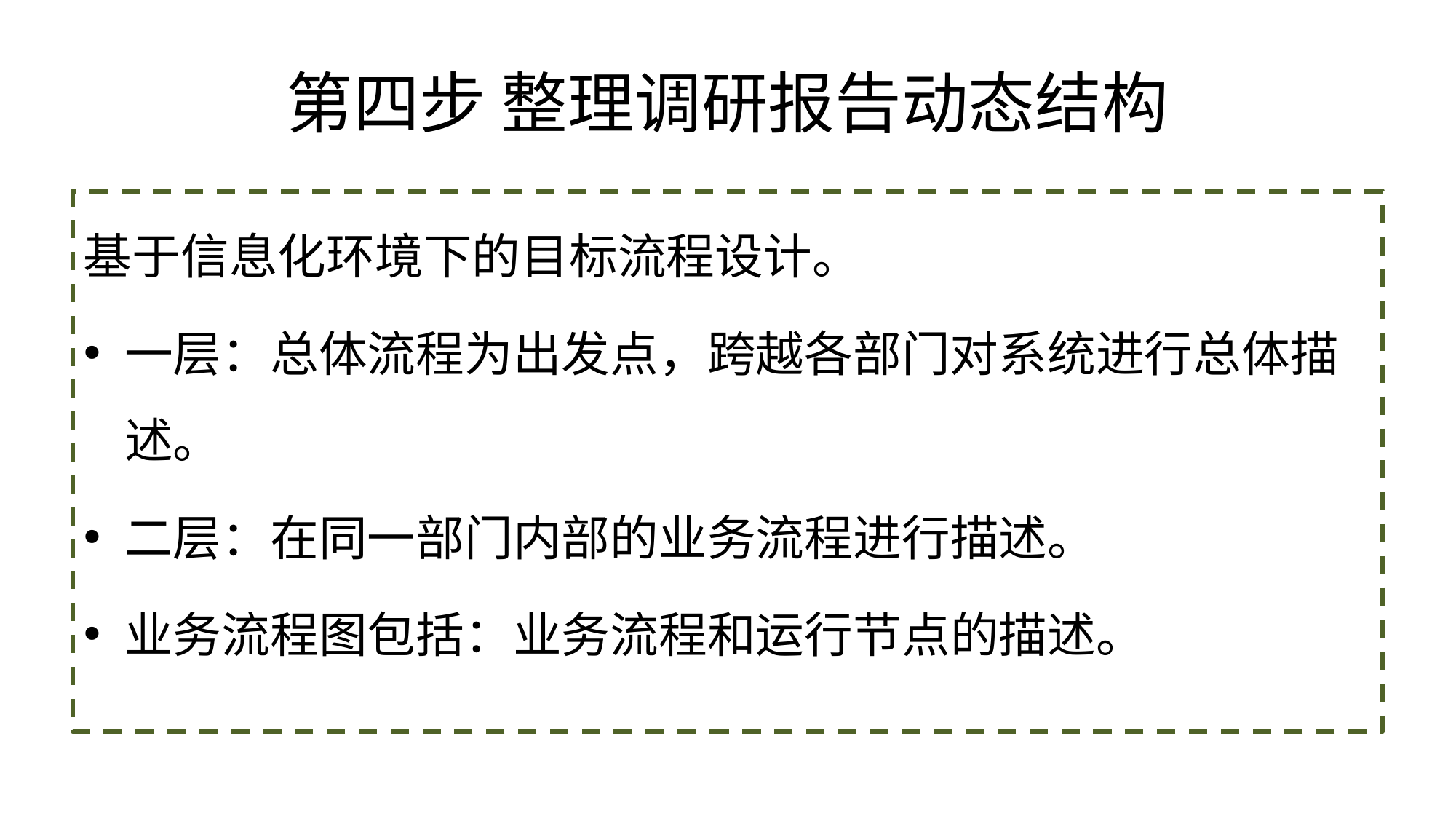

# 第四步 整理调研报告动态结构
基于信息化环境下的目标流程设计。
一层：总体流程为出发点，跨越各部门对系统进行总体描述。
二层：在同一部门内部的业务流程进行描述。
业务流程图包括：业务流程和运行节点的描述。